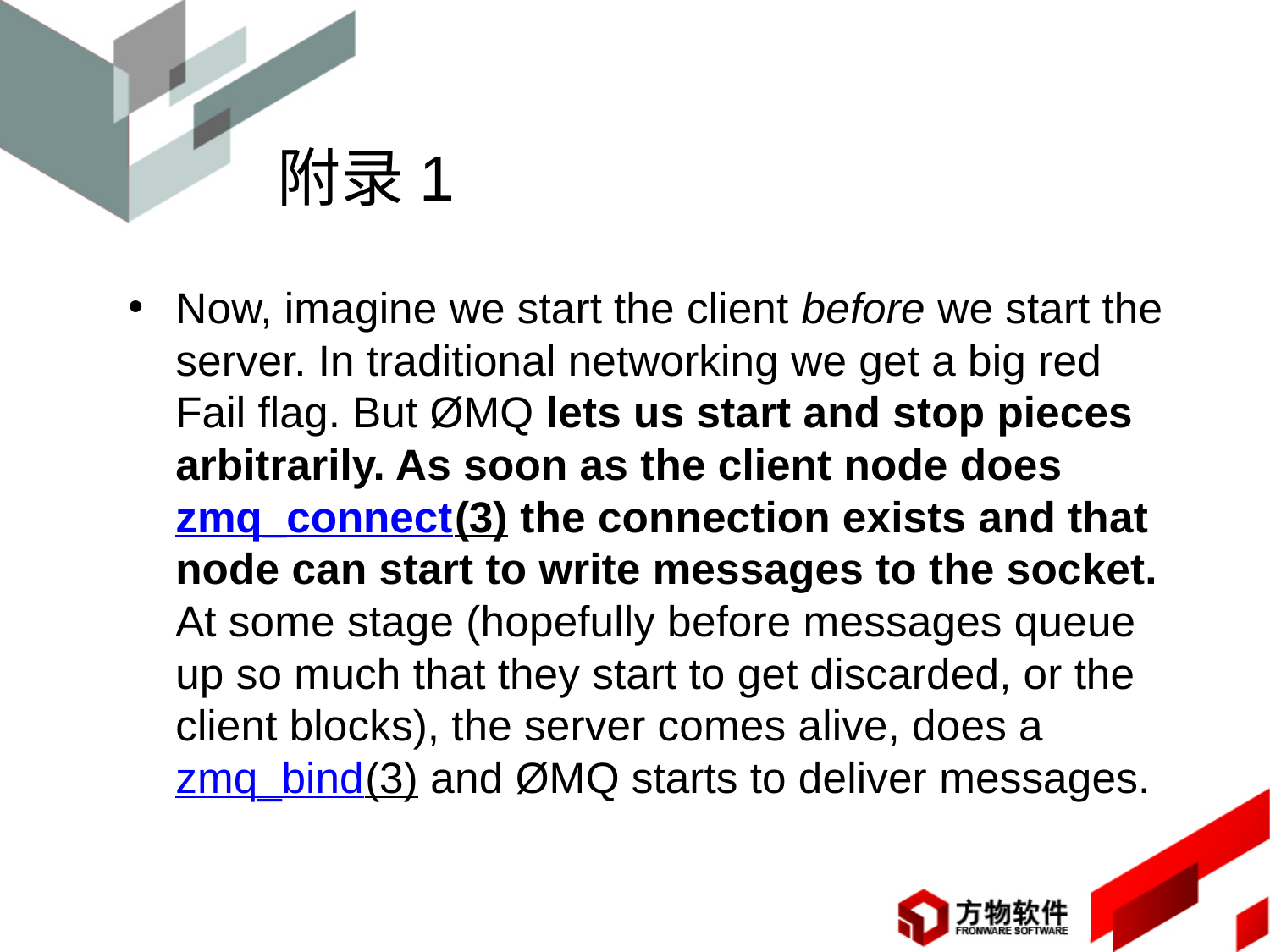

# 附录1
Now, imagine we start the client before we start the server. In traditional networking we get a big red Fail flag. But ØMQ lets us start and stop pieces arbitrarily. As soon as the client node does zmq_connect(3) the connection exists and that node can start to write messages to the socket. At some stage (hopefully before messages queue up so much that they start to get discarded, or the client blocks), the server comes alive, does a zmq_bind(3) and ØMQ starts to deliver messages.